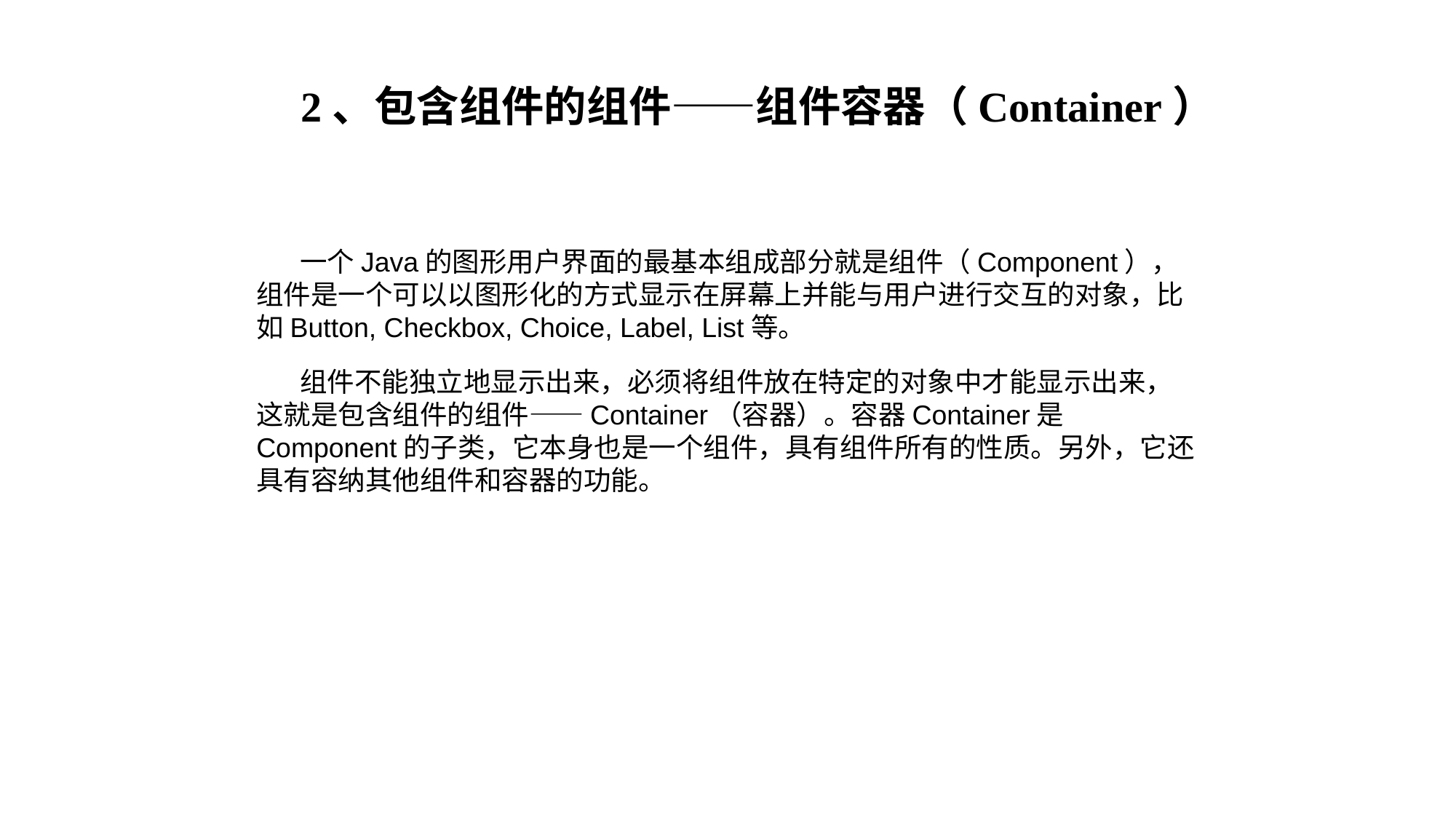

2、包含组件的组件——组件容器（Container）
      一个Java的图形用户界面的最基本组成部分就是组件（Component），组件是一个可以以图形化的方式显示在屏幕上并能与用户进行交互的对象，比如Button, Checkbox, Choice, Label, List等。

      组件不能独立地显示出来，必须将组件放在特定的对象中才能显示出来，这就是包含组件的组件——Container（容器）。容器Container是Component的子类，它本身也是一个组件，具有组件所有的性质。另外，它还具有容纳其他组件和容器的功能。